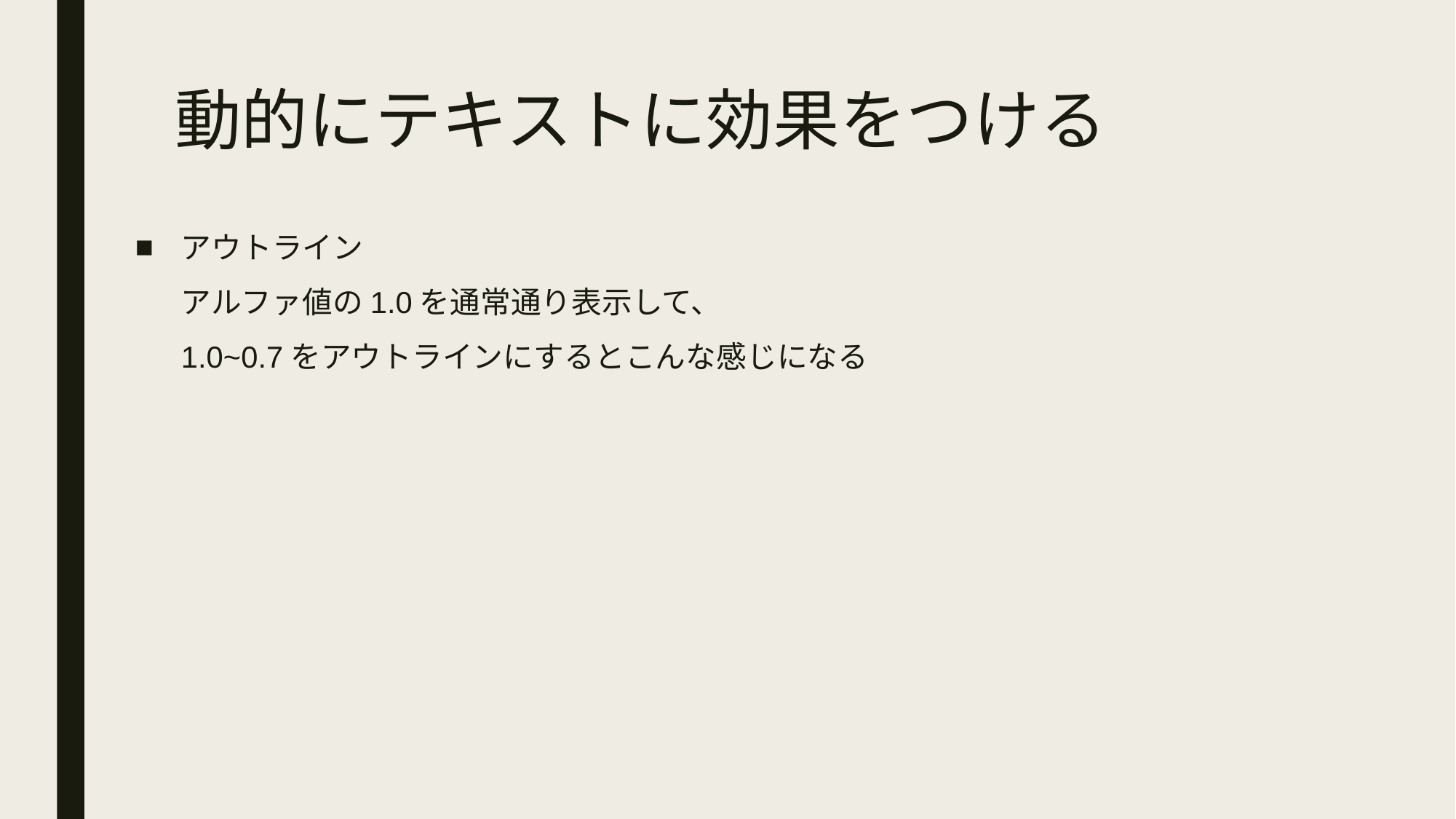

# 動的にテキストに効果をつける
アウトライン
アルファ値の1.0を通常通り表示して、
1.0~0.7をアウトラインにするとこんな感じになる